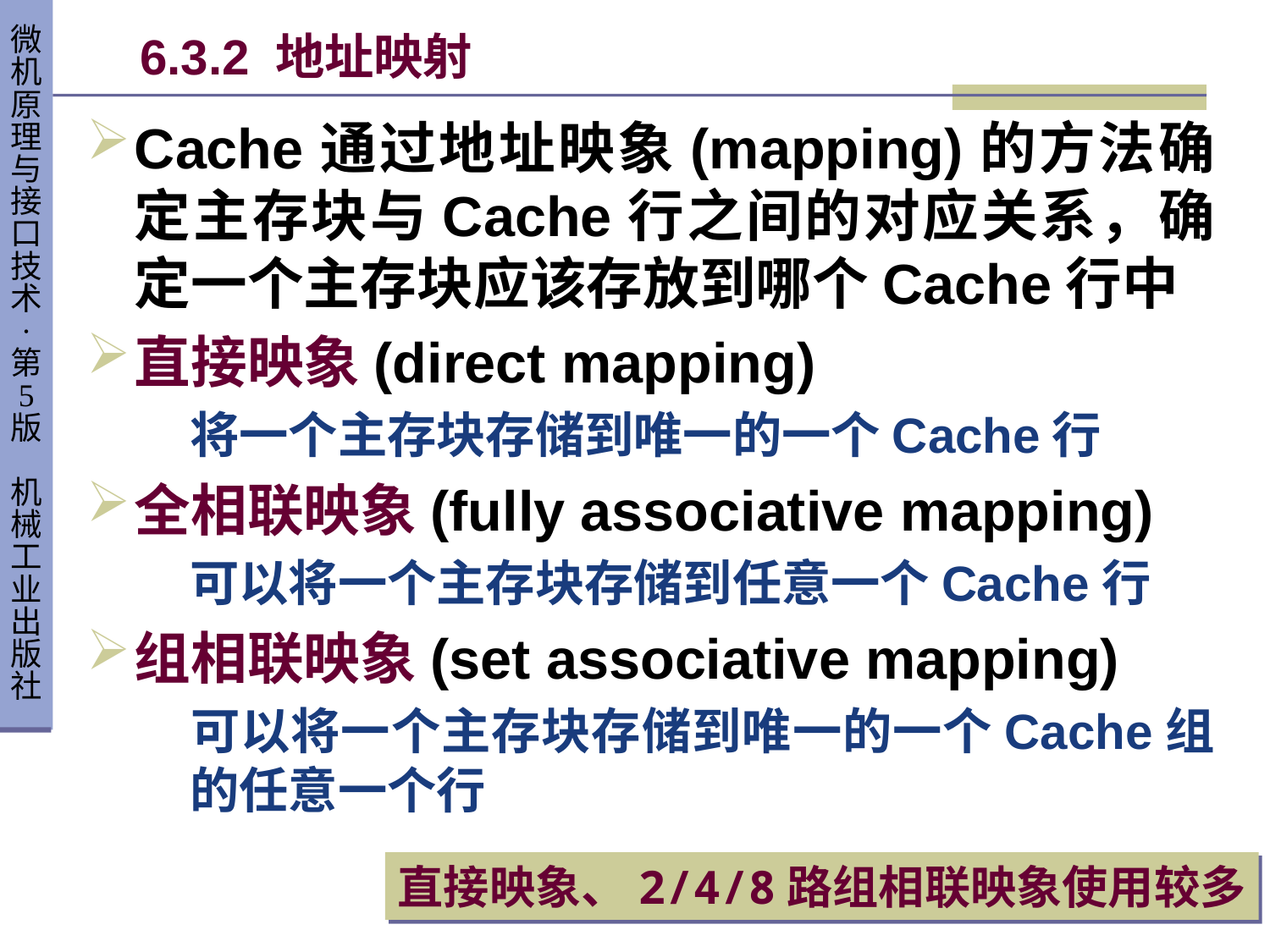

# 6.3.2 地址映射
Cache通过地址映象(mapping)的方法确定主存块与Cache行之间的对应关系，确定一个主存块应该存放到哪个Cache行中
直接映象(direct mapping)
	将一个主存块存储到唯一的一个Cache行
全相联映象(fully associative mapping)
	可以将一个主存块存储到任意一个Cache行
组相联映象(set associative mapping)
	可以将一个主存块存储到唯一的一个Cache组的任意一个行
直接映象、2/4/8路组相联映象使用较多